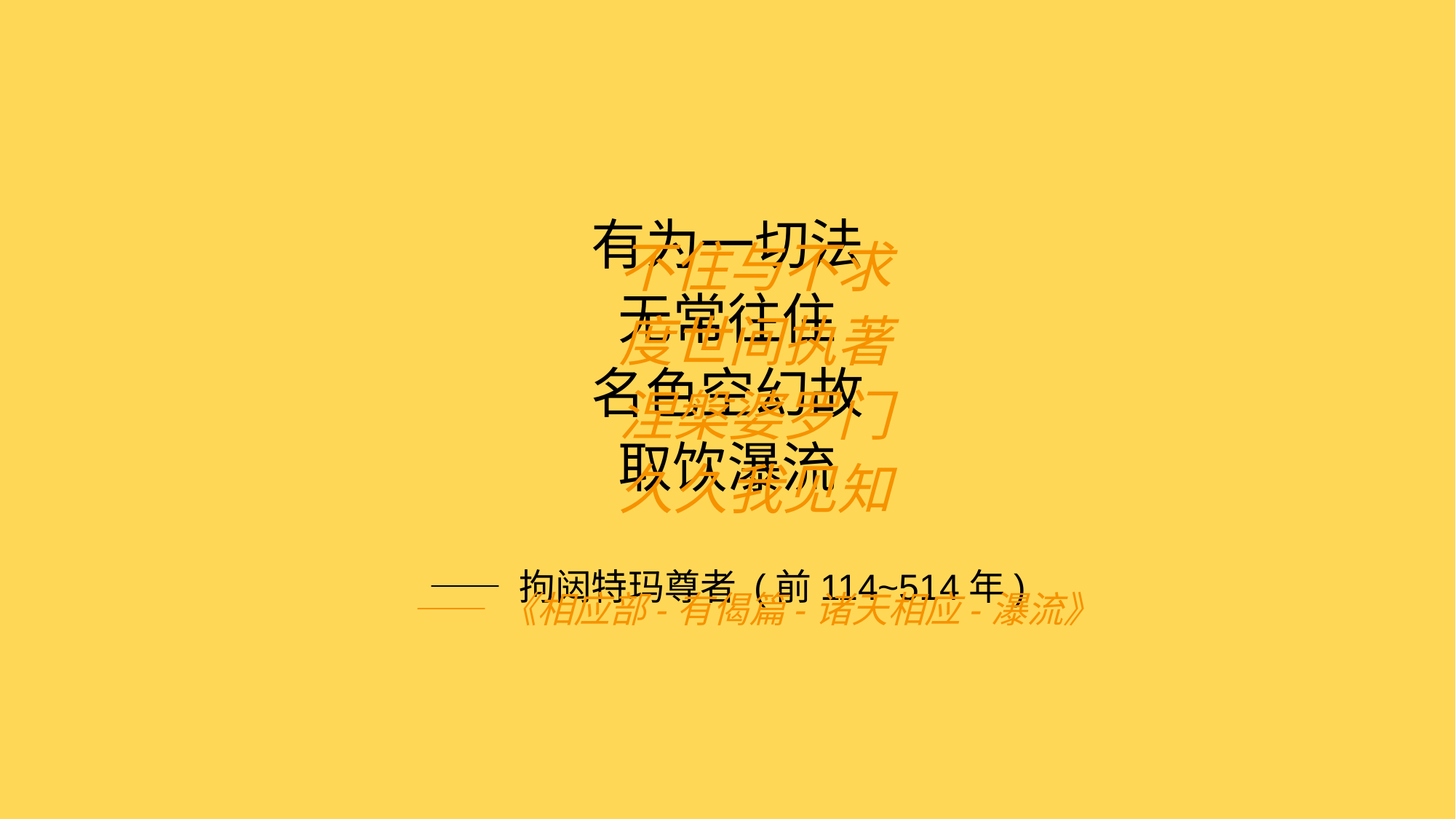

有为一切法
无常往住
名色空幻故
取饮瀑流

—— 拘闼特玛尊者 (前114~514年)
不住与不求
度世间执著
涅槃婆罗门
久久我见知

—— 《相应部-有偈篇-诸天相应-瀑流》